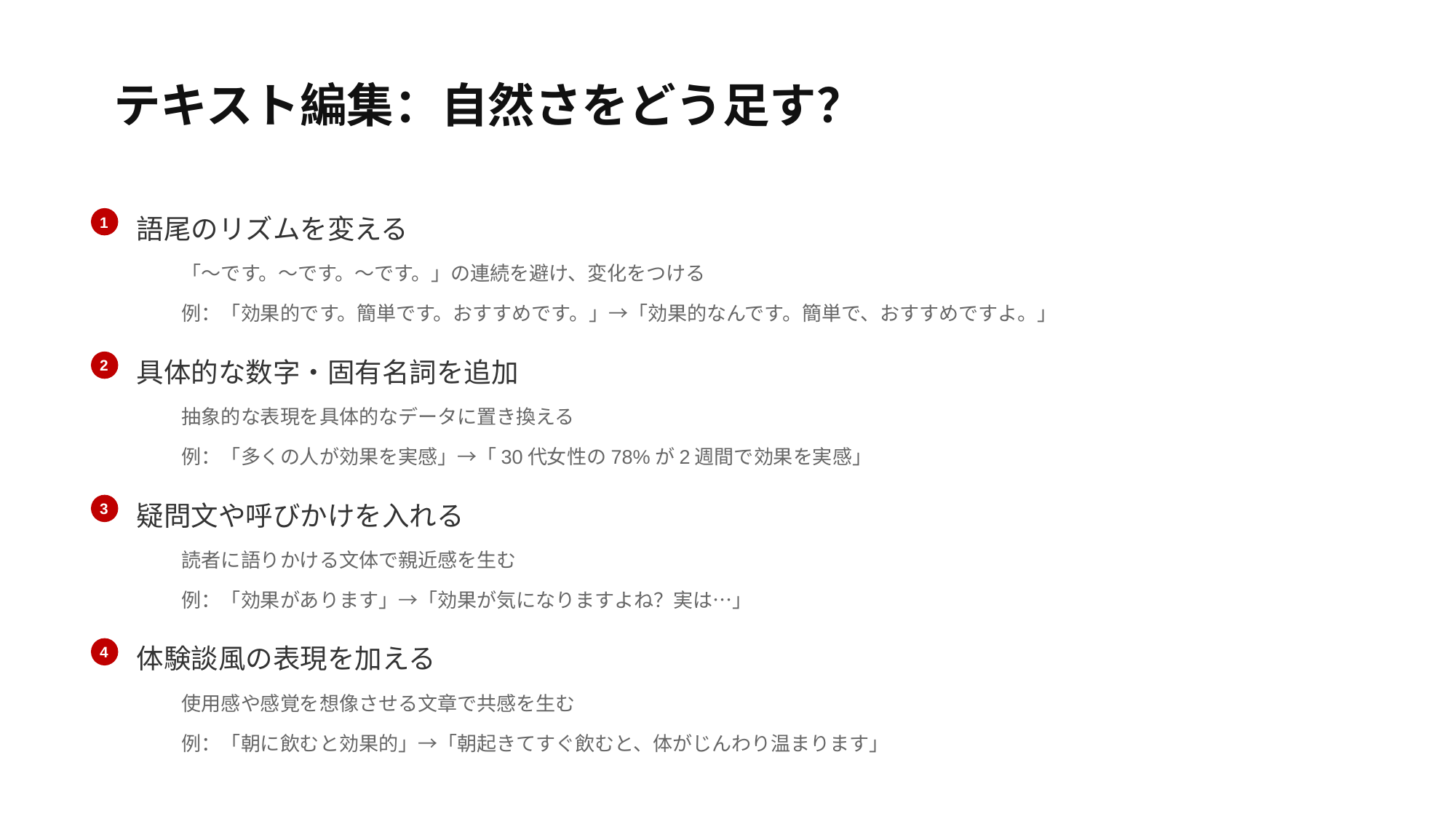

テキスト編集：自然さをどう足す？

語尾のリズムを変える
1
「～です。～です。～です。」の連続を避け、変化をつける
例：「効果的です。簡単です。おすすめです。」→「効果的なんです。簡単で、おすすめですよ。」

具体的な数字・固有名詞を追加
2
抽象的な表現を具体的なデータに置き換える
例：「多くの人が効果を実感」→「30代女性の78%が2週間で効果を実感」

疑問文や呼びかけを入れる
3
読者に語りかける文体で親近感を生む
例：「効果があります」→「効果が気になりますよね？実は…」

体験談風の表現を加える
4
使用感や感覚を想像させる文章で共感を生む
例：「朝に飲むと効果的」→「朝起きてすぐ飲むと、体がじんわり温まります」

チェックポイント：声に出して読んでみる／各セクションで2～3箇所を重点的に修正